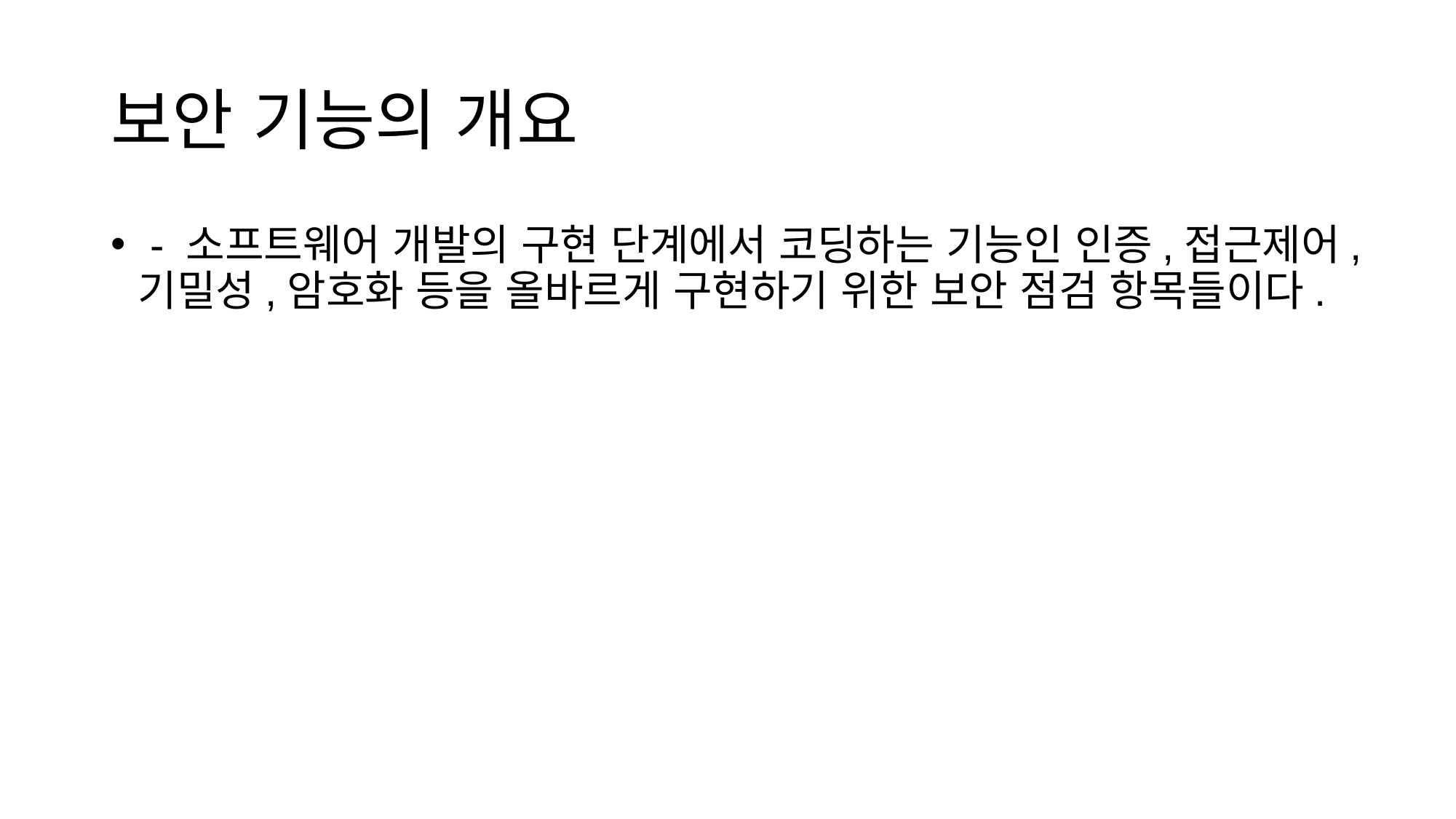

# 보안 기능의 개요
 - 소프트웨어 개발의 구현 단계에서 코딩하는 기능인 인증,접근제어,기밀성,암호화 등을 올바르게 구현하기 위한 보안 점검 항목들이다.